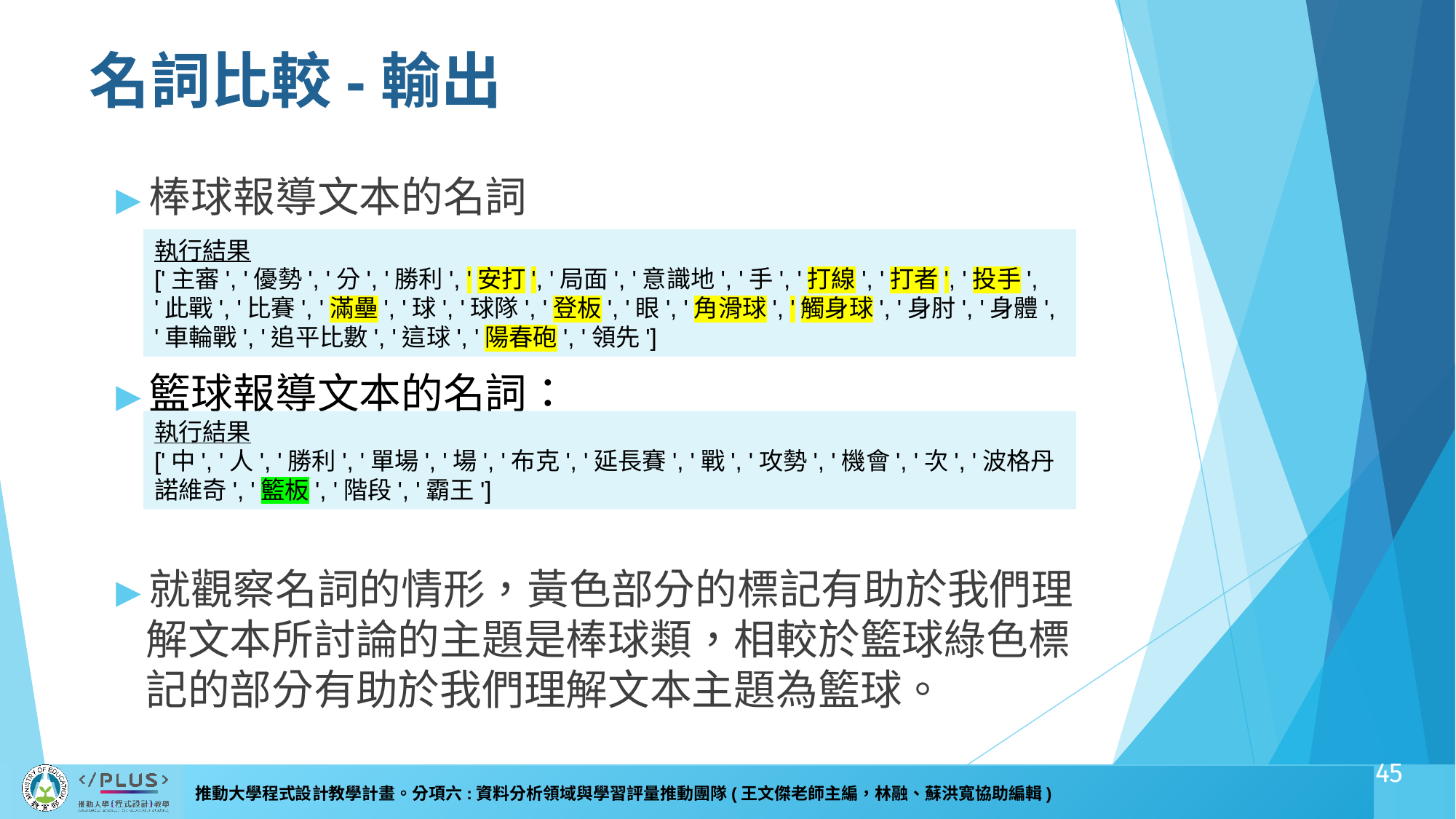

# 名詞比較-輸出
棒球報導文本的名詞

籃球報導文本的名詞：

就觀察名詞的情形，黃色部分的標記有助於我們理解文本所討論的主題是棒球類，相較於籃球綠色標記的部分有助於我們理解文本主題為籃球。
執行結果
['主審', '優勢', '分', '勝利', '安打', '局面', '意識地', '手', '打線', '打者', '投手', '此戰', '比賽', '滿壘', '球', '球隊', '登板', '眼', '角滑球', '觸身球', '身肘', '身體', '車輪戰', '追平比數', '這球', '陽春砲', '領先']
執行結果
['中', '人', '勝利', '單場', '場', '布克', '延長賽', '戰', '攻勢', '機會', '次', '波格丹諾維奇', '籃板', '階段', '霸王']
45
推動大學程式設計教學計畫。分項六:資料分析領域與學習評量推動團隊(王文傑老師主編，林融、蘇洪寬協助編輯)